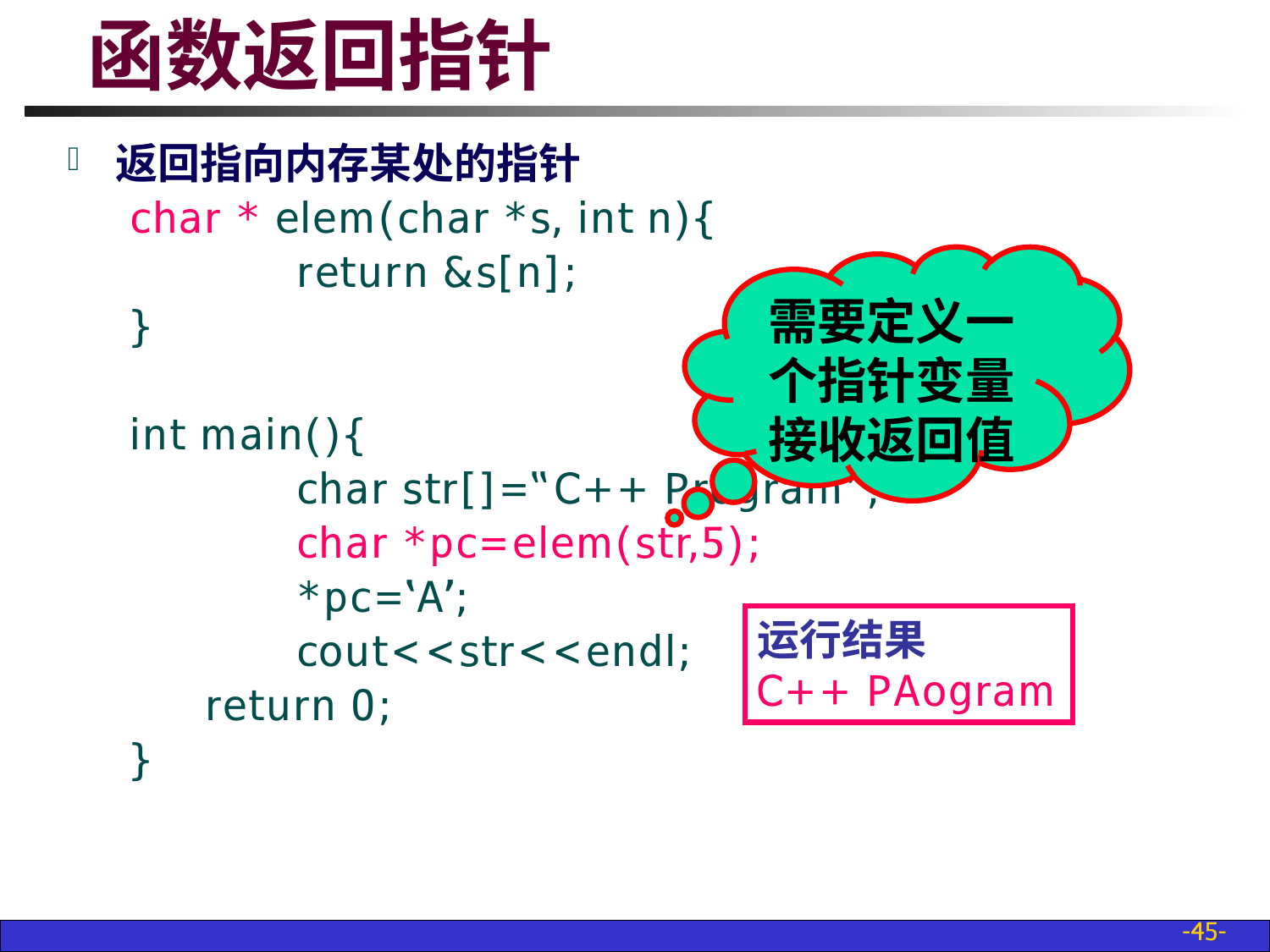

# 函数返回指针
返回指向内存某处的指针
char * elem(char *s, int n){
		return &s[n];
}

int main(){
		char str[]=“C++ Program”;
		char *pc=elem(str,5);
		*pc=‘A’;
		cout<<str<<endl;
      return 0;
}
需要定义一个指针变量接收返回值
运行结果
C++ PAogram

-45-